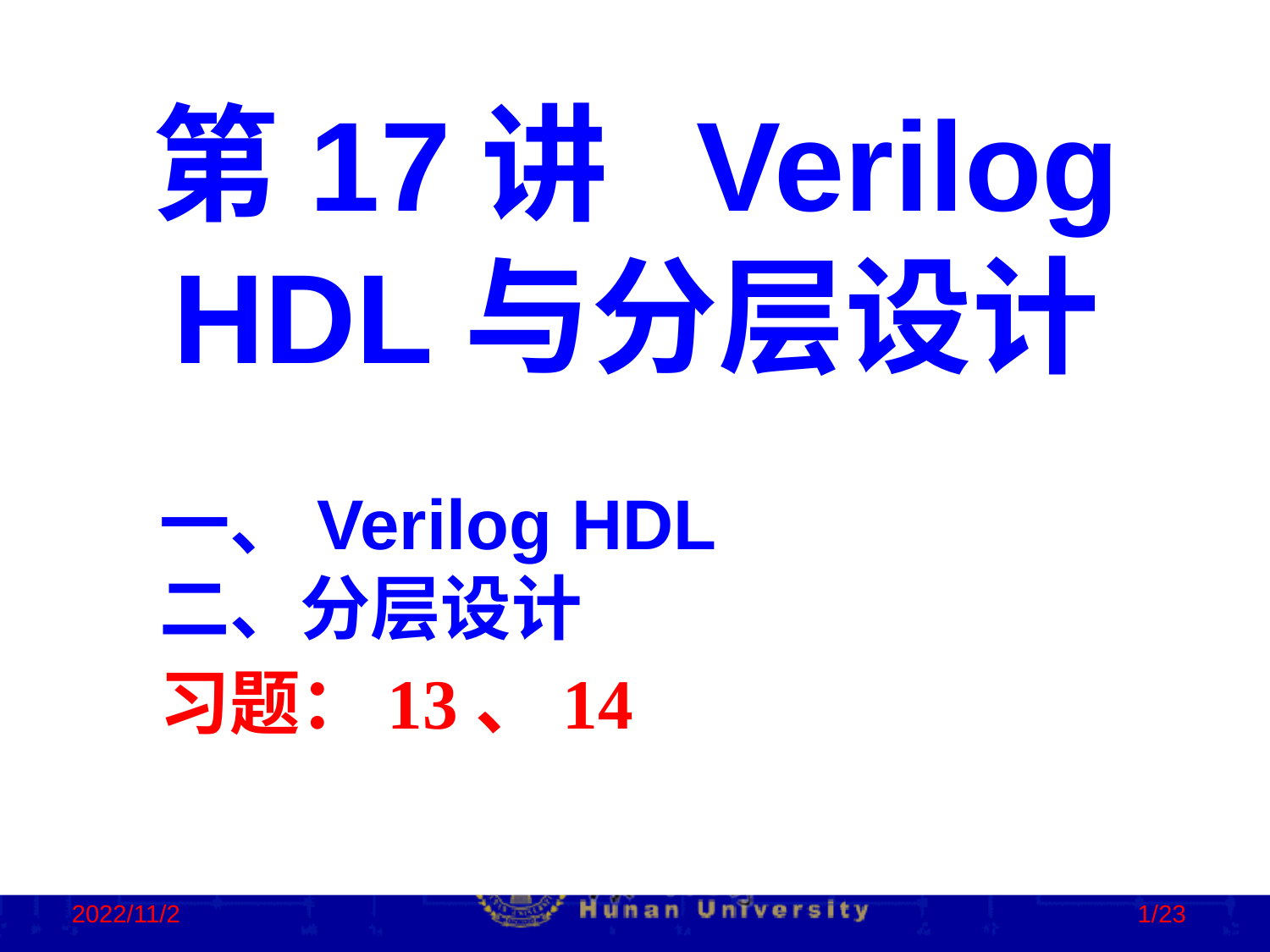

第17讲  Verilog HDL与分层设计
一、Verilog HDL
二、分层设计
习题：13、14
2022/11/2
1/23